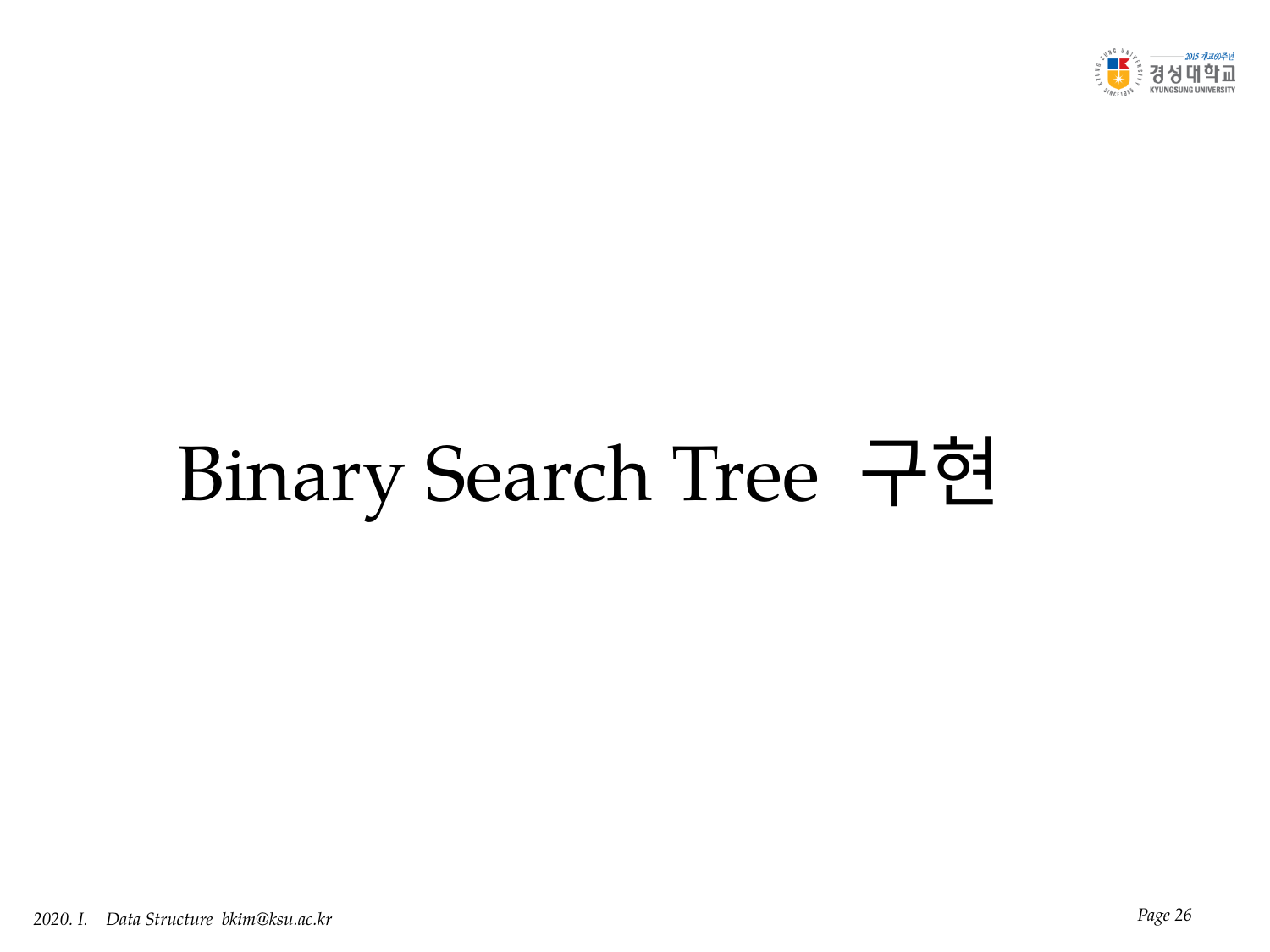

# Binary Search Tree 구현
Page 26